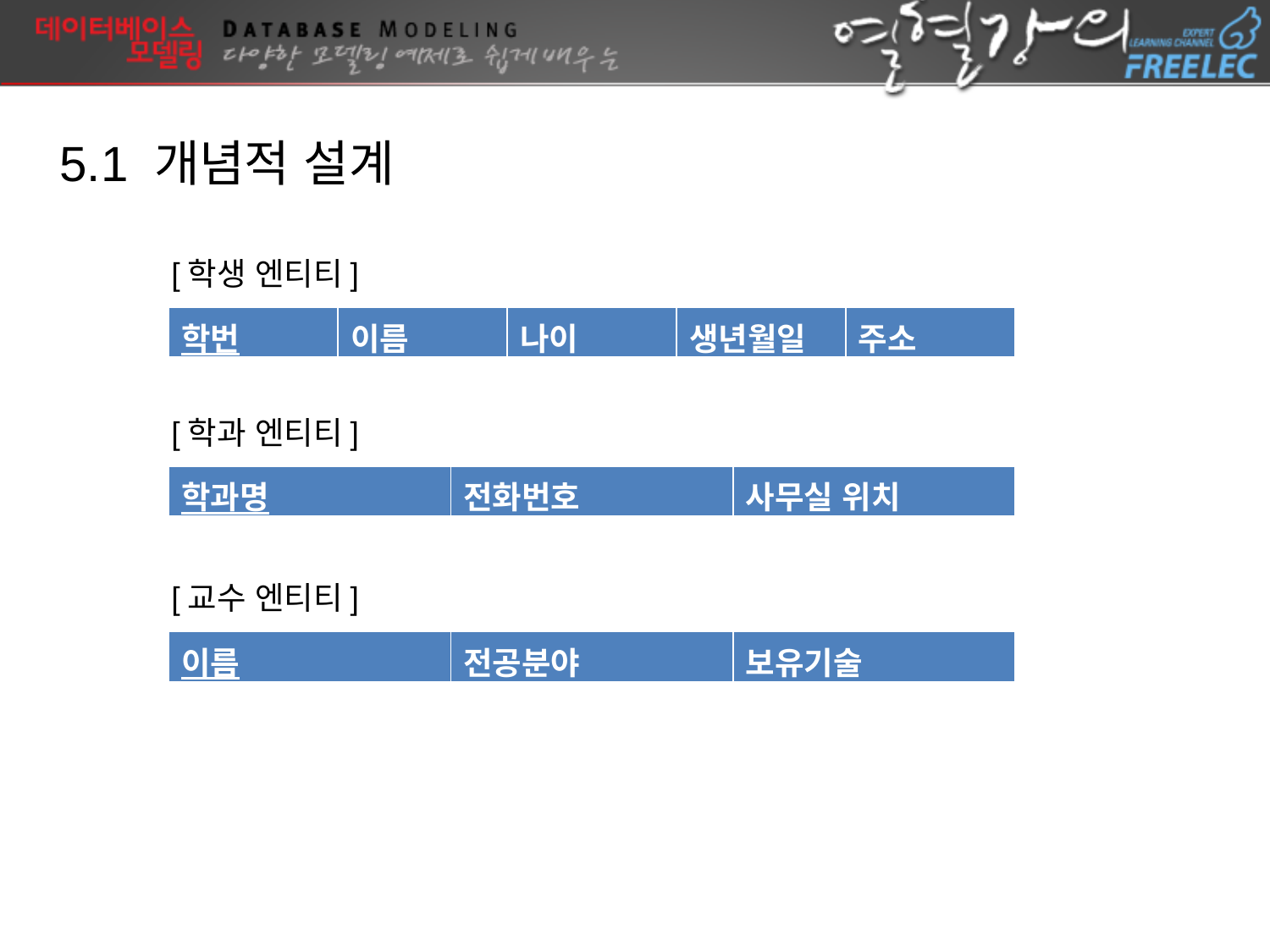

5.1 개념적 설계
[학생 엔티티]
| 학번 | 이름 | 나이 | 생년월일 | 주소 |
| --- | --- | --- | --- | --- |
[학과 엔티티]
| 학과명 | 전화번호 | 사무실 위치 |
| --- | --- | --- |
[교수 엔티티]
| 이름 | 전공분야 | 보유기술 |
| --- | --- | --- |